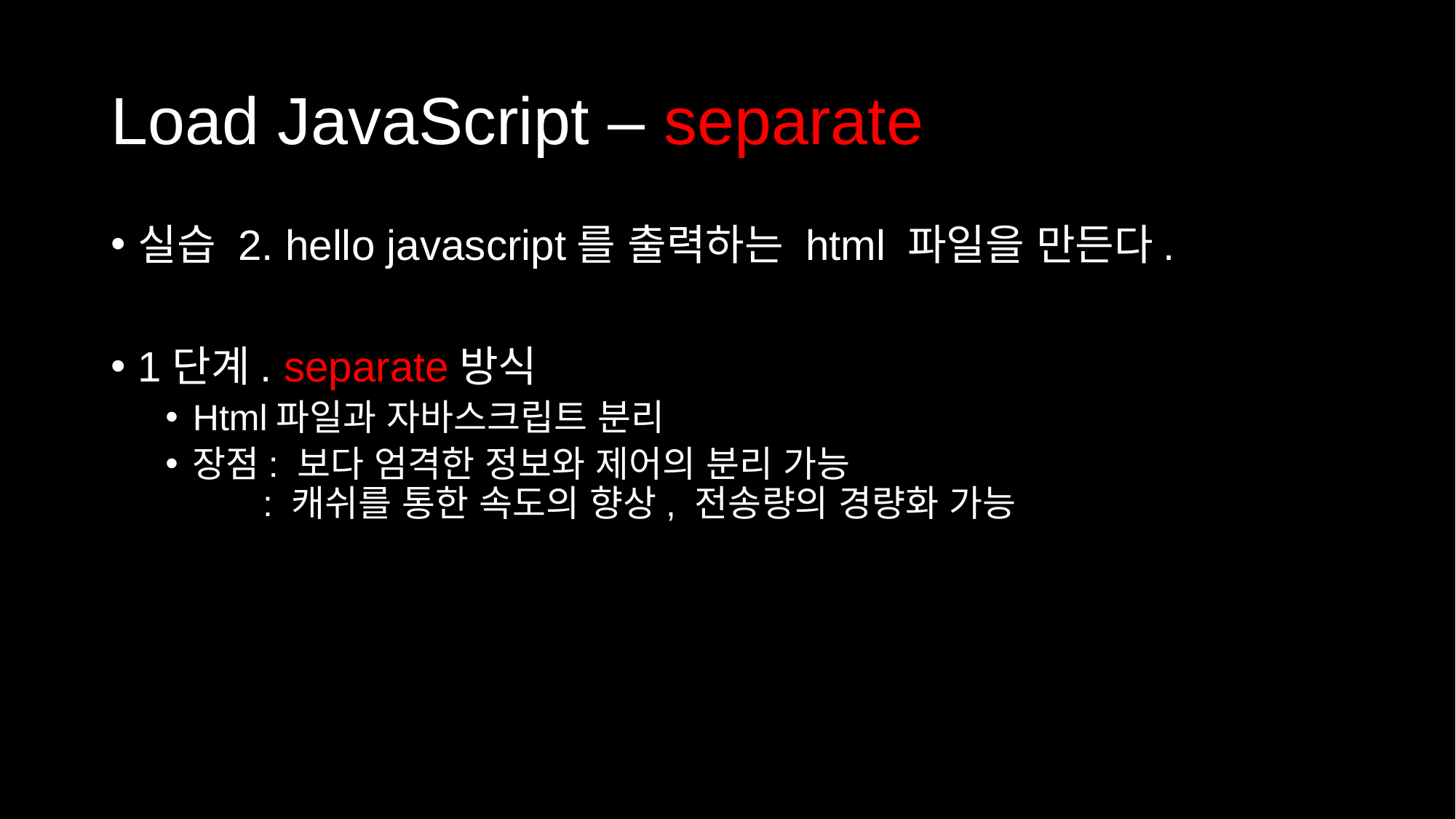

# Load JavaScript – separate
실습 2. hello javascript를 출력하는 html 파일을 만든다.

1단계. separate방식
Html파일과 자바스크립트 분리
장점: 보다 엄격한 정보와 제어의 분리 가능
      : 캐쉬를 통한 속도의 향상, 전송량의 경량화 가능